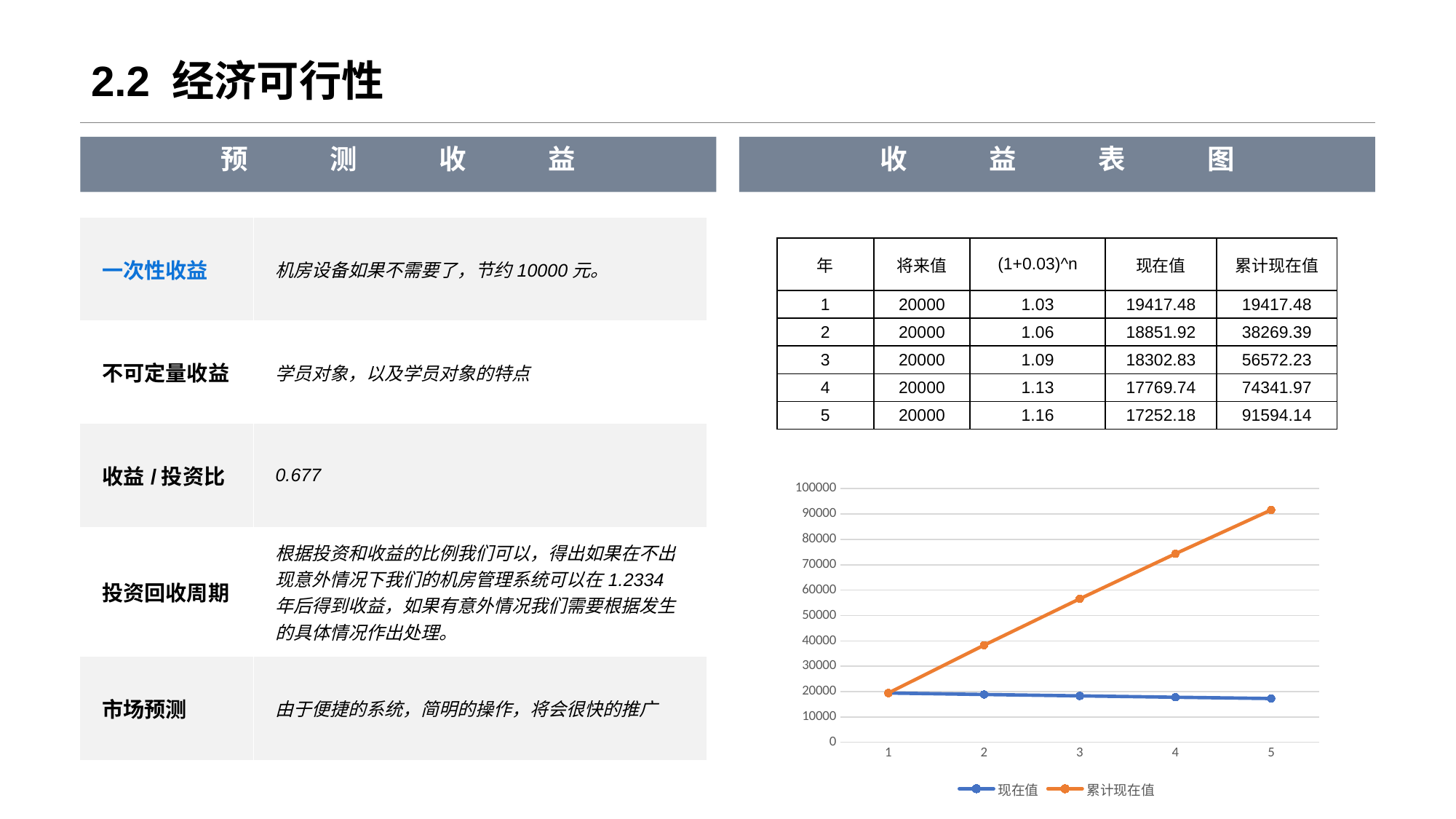

预	测	收	益
收	益	表	图
# 2.2 经济可行性
| 一次性收益 | 机房设备如果不需要了，节约10000元。 |
| --- | --- |
| 不可定量收益 | 学员对象，以及学员对象的特点 |
| 收益/投资比 | 0.677 |
| 投资回收周期 | 根据投资和收益的比例我们可以，得出如果在不出现意外情况下我们的机房管理系统可以在1.2334年后得到收益，如果有意外情况我们需要根据发生的具体情况作出处理。 |
| 市场预测 | 由于便捷的系统，简明的操作，将会很快的推广 |
| 年 | 将来值 | (1+0.03)^n | 现在值 | 累计现在值 |
| --- | --- | --- | --- | --- |
| 1 | 20000 | 1.03 | 19417.48 | 19417.48 |
| 2 | 20000 | 1.06 | 18851.92 | 38269.39 |
| 3 | 20000 | 1.09 | 18302.83 | 56572.23 |
| 4 | 20000 | 1.13 | 17769.74 | 74341.97 |
| 5 | 20000 | 1.16 | 17252.18 | 91594.14 |

### Chart

| Category | 现在值 | 累计现在值 |
|---|---|---|